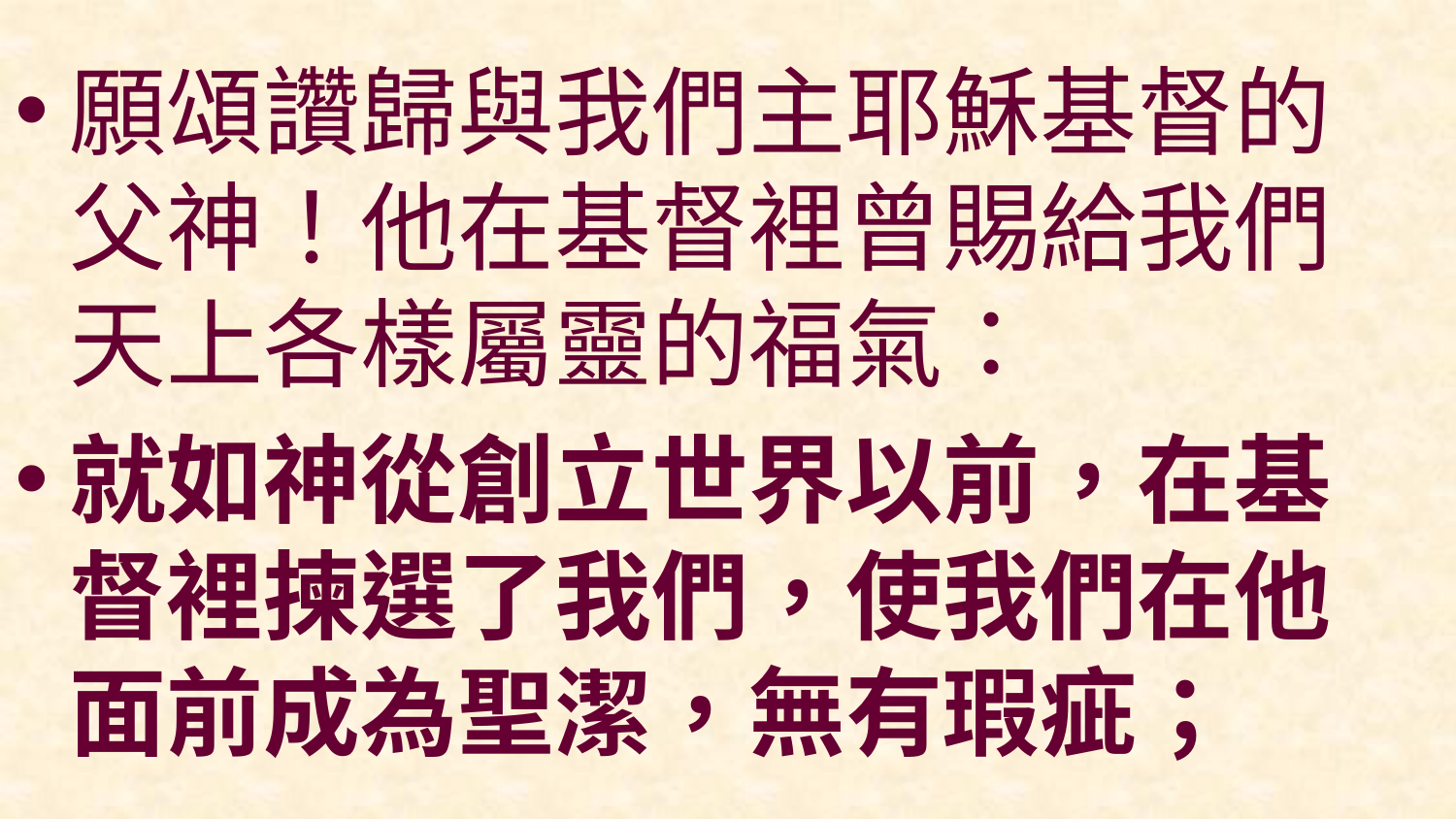

願頌讚歸與我們主耶穌基督的父神！他在基督裡曾賜給我們天上各樣屬靈的福氣：
就如神從創立世界以前，在基督裡揀選了我們，使我們在他面前成為聖潔，無有瑕疵；